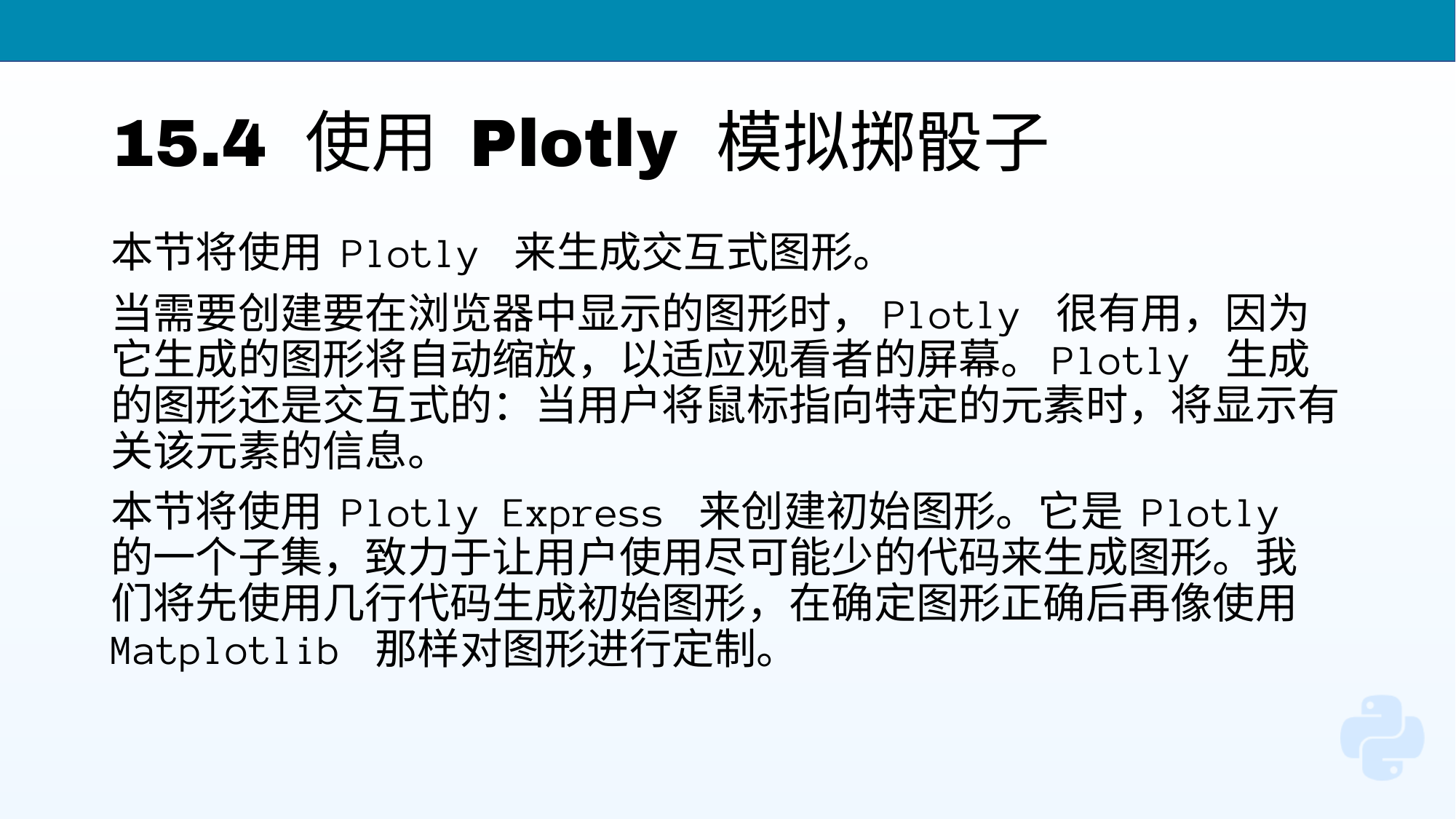

# 15.4 使用 Plotly 模拟掷骰子
本节将使用 Plotly 来生成交互式图形。
当需要创建要在浏览器中显示的图形时，Plotly 很有用，因为它生成的图形将自动缩放，以适应观看者的屏幕。Plotly 生成的图形还是交互式的：当用户将鼠标指向特定的元素时，将显示有关该元素的信息。
本节将使用 Plotly Express 来创建初始图形。它是 Plotly 的一个子集，致力于让用户使用尽可能少的代码来生成图形。我 们将先使用几行代码生成初始图形，在确定图形正确后再像使用 Matplotlib 那样对图形进行定制。